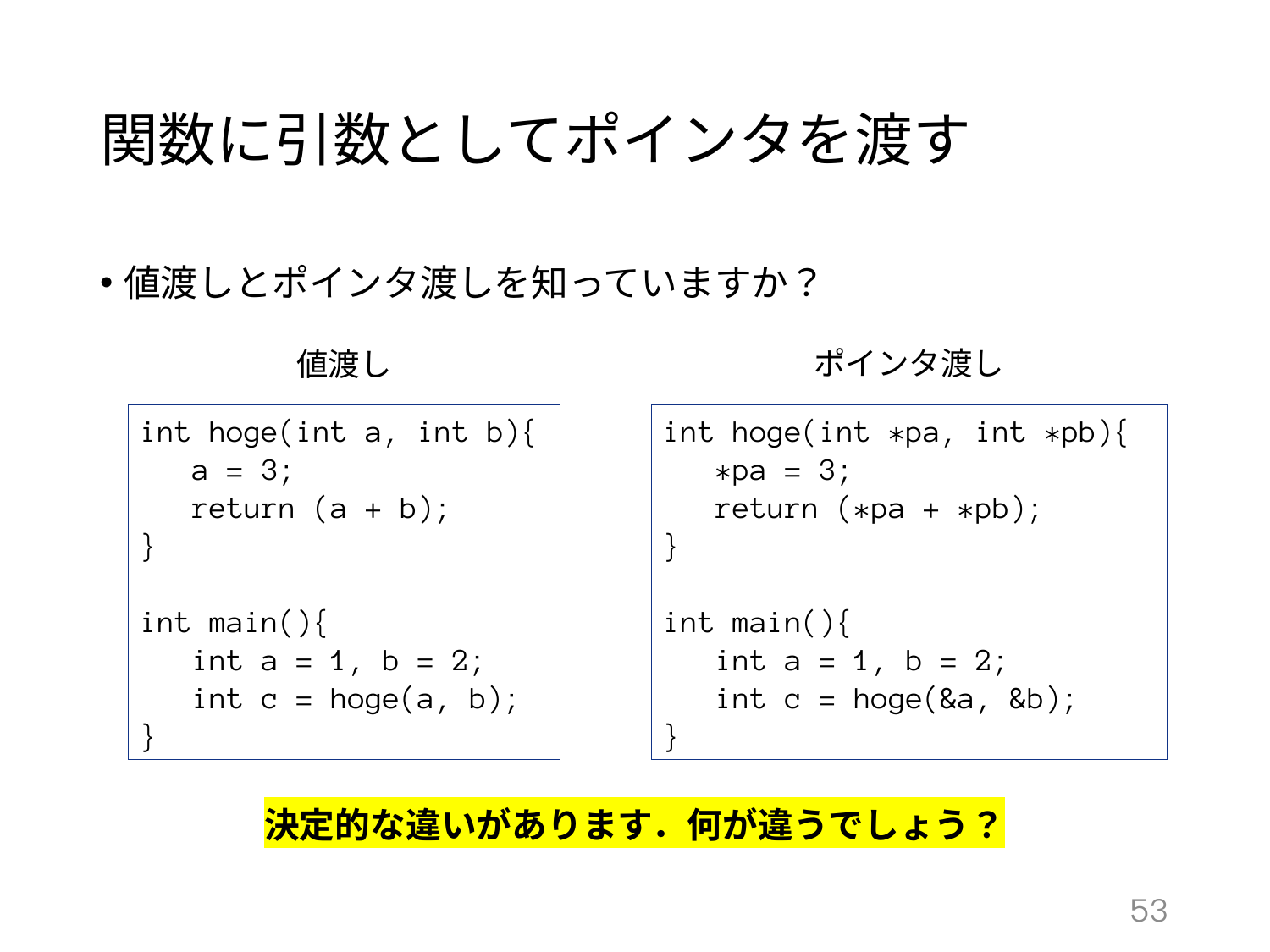

# 関数に引数としてポインタを渡す
値渡しとポインタ渡しを知っていますか？
ポインタ渡し
値渡し
int hoge(int a, int b){
   a = 3;
   return (a + b);
}

int main(){
   int a = 1, b = 2;
   int c = hoge(a, b);
}
int hoge(int *pa, int *pb){
   *pa = 3;
   return (*pa + *pb);
}

int main(){
   int a = 1, b = 2;
   int c = hoge(&a, &b);
}
決定的な違いがあります．何が違うでしょう？
53